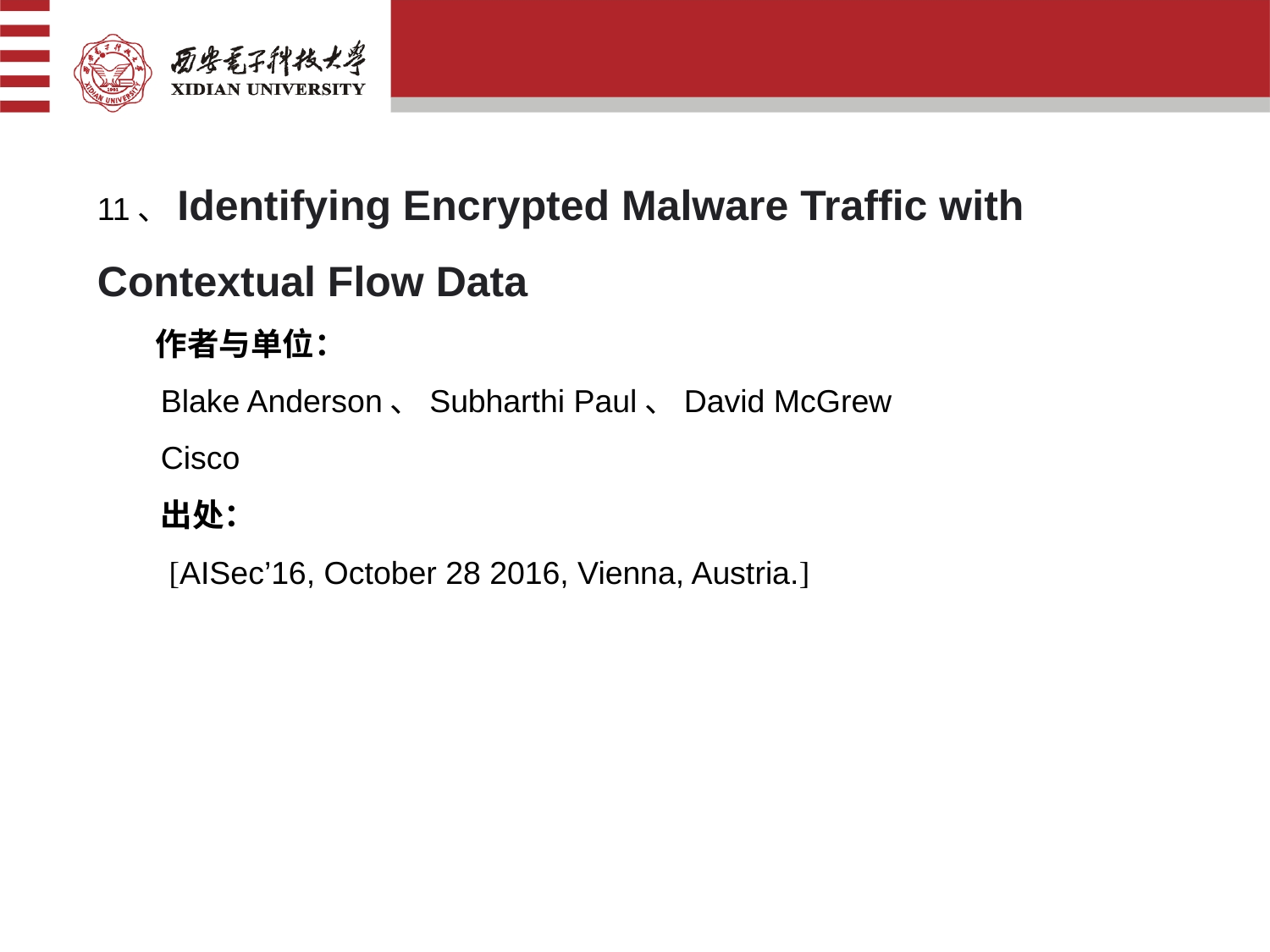

11、Identifying Encrypted Malware Traffic with Contextual Flow Data
       作者与单位：
Blake Anderson、Subharthi Paul、David McGrew
Cisco
出处：
 [AISec’16, October 28 2016, Vienna, Austria.]